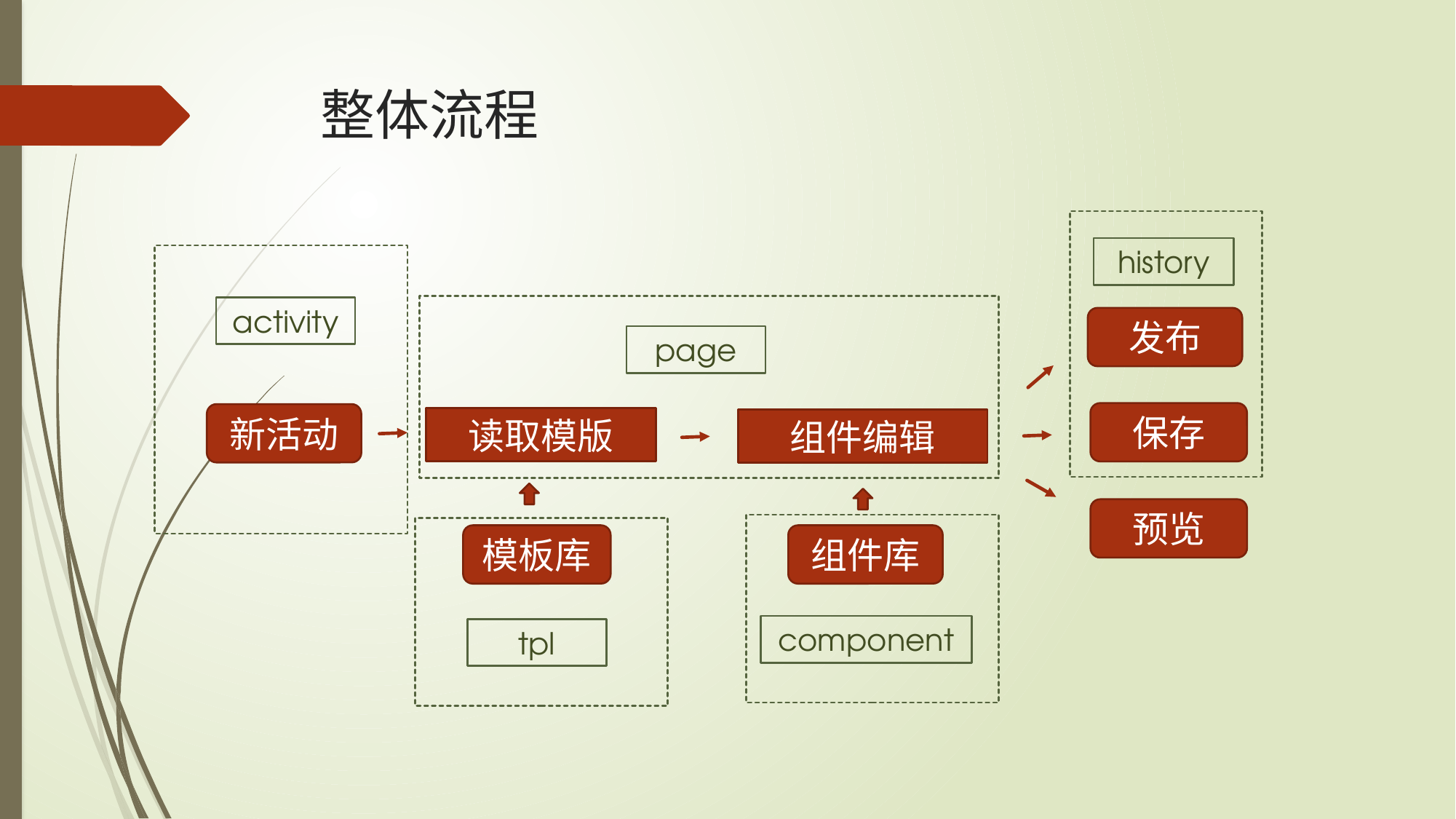

# 整体流程

history

activity
发布
page

保存
新活动
读取模版
组件编辑

预览

模板库
组件库
component
tpl